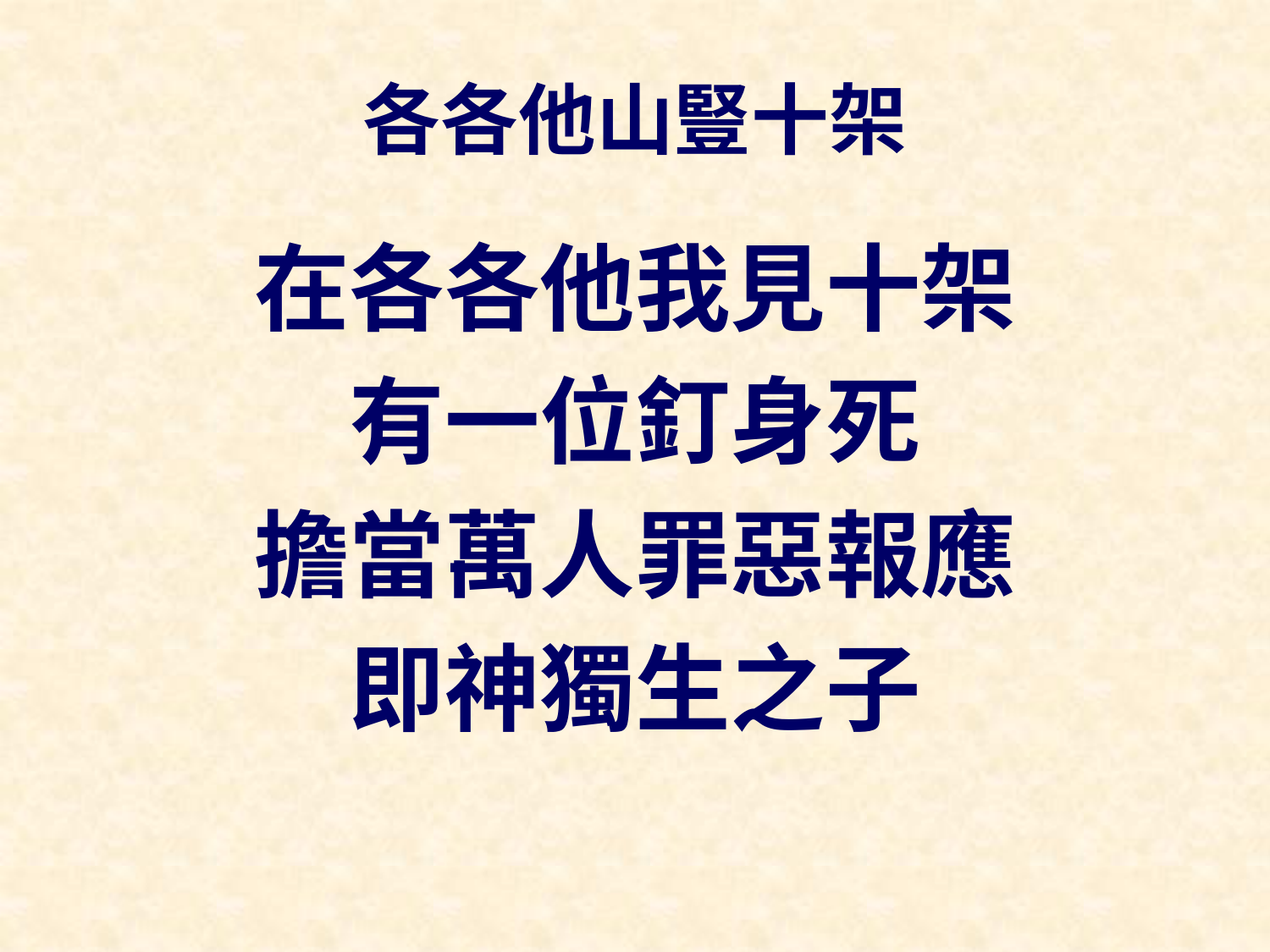

# 各各他山豎十架
在各各他我見十架
有一位釘身死
擔當萬人罪惡報應
即神獨生之子